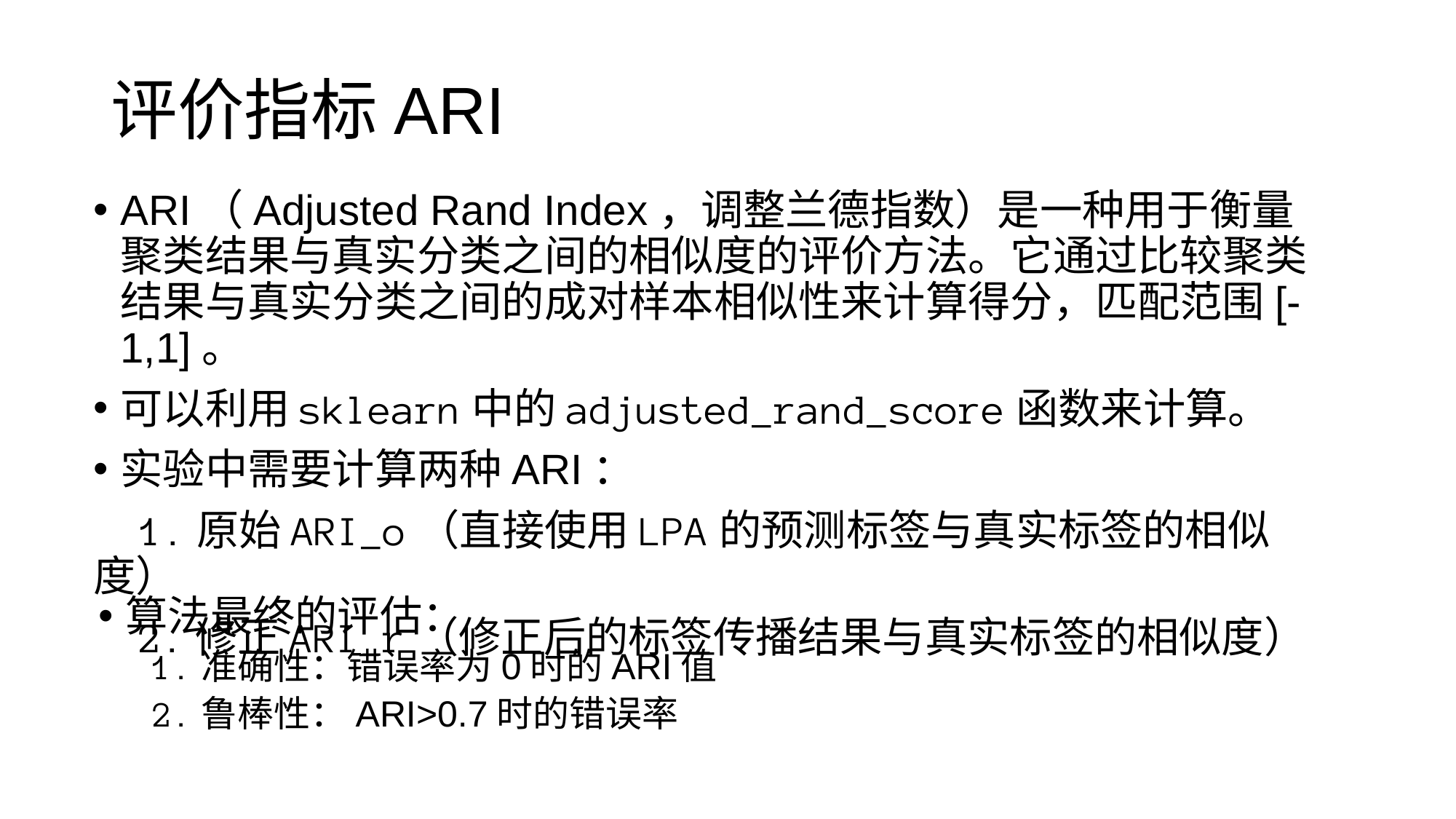

# 评价指标ARI
ARI（Adjusted Rand Index，调整兰德指数）是一种用于衡量聚类结果与真实分类之间的相似度的评价方法。它通过比较聚类结果与真实分类之间的成对样本相似性来计算得分，匹配范围[-1,1]。
可以利用sklearn中的adjusted_rand_score函数来计算。
实验中需要计算两种ARI：
    1.原始ARI_o（直接使用LPA的预测标签与真实标签的相似度）
  2.修正ARI_r（修正后的标签传播结果与真实标签的相似度）

算法最终的评估：
1.准确性：错误率为0时的ARI值
2.鲁棒性：ARI>0.7时的错误率